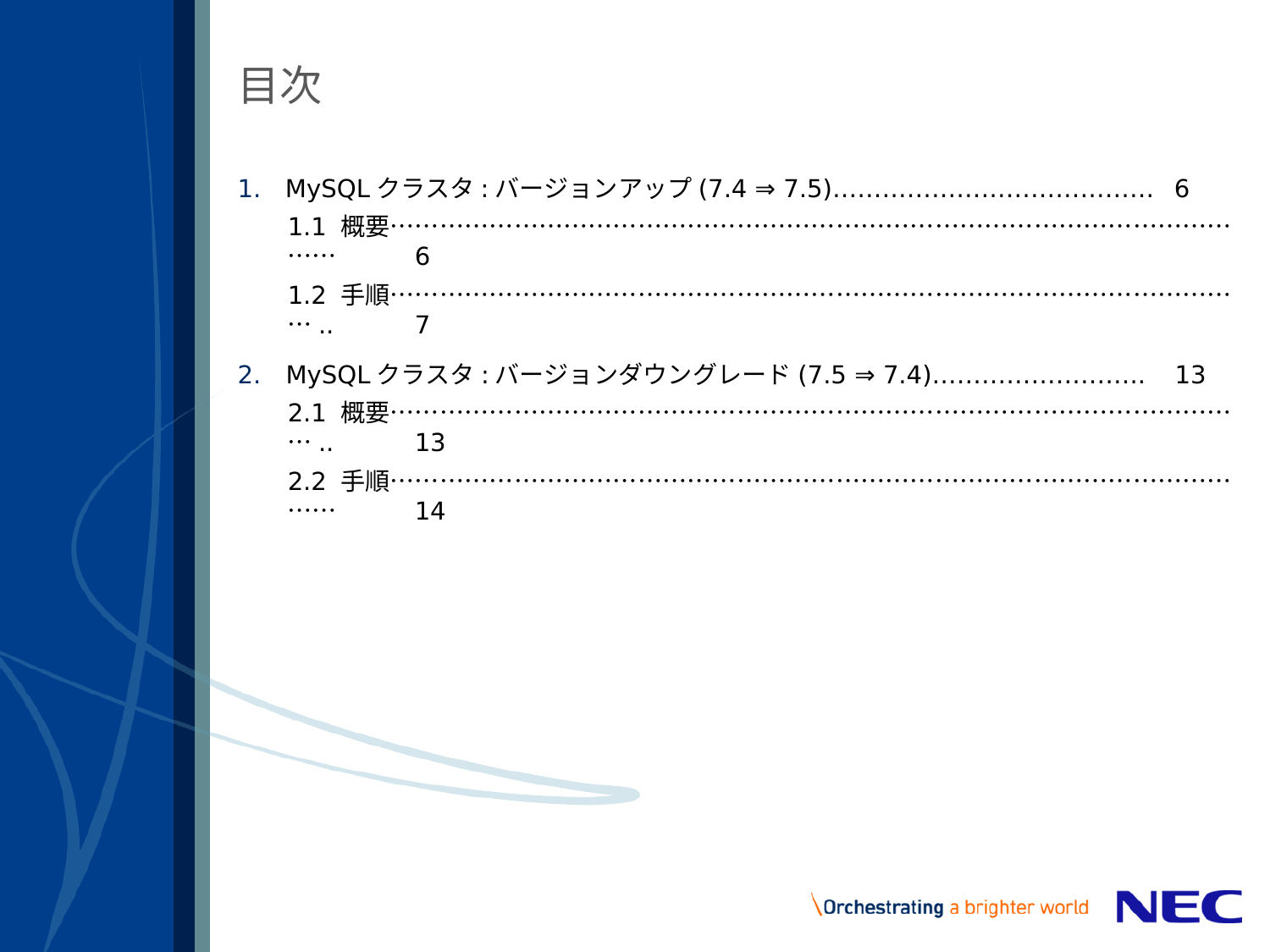

# 目次
MySQLクラスタ:バージョンアップ(7.4 ⇒ 7.5)…………………………………	6
1.1 概要………………………………………………………………………………………………	6
1.2 手順……………………………………………………………………………………………..	7
MySQLクラスタ:バージョンダウングレード(7.5 ⇒ 7.4)……………………..	13
2.1 概要……………………………………………………………………………………………..	13
2.2 手順………………………………………………………………………………………………	14